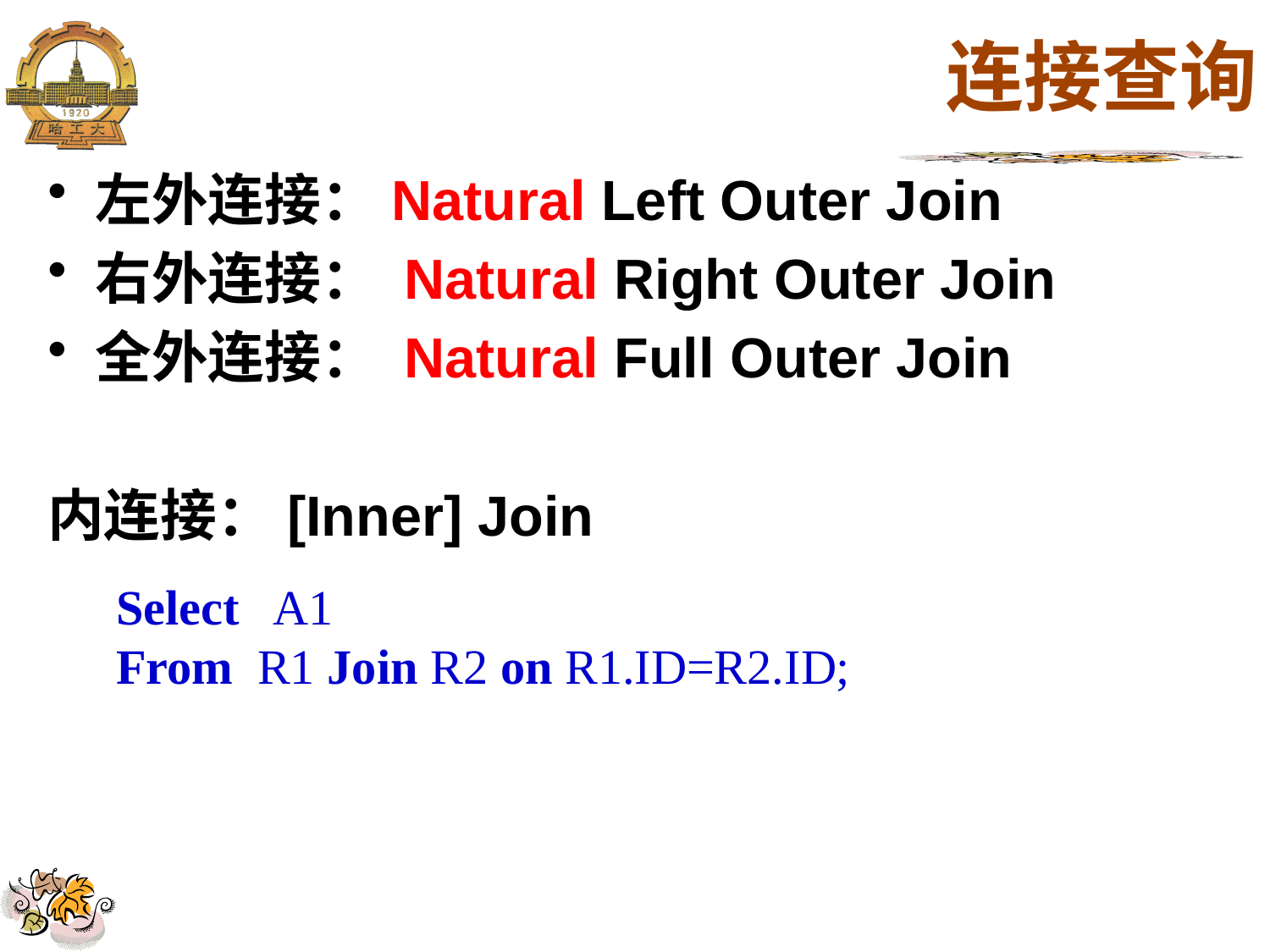

# 连接查询
左外连接：Natural Left Outer Join
右外连接： Natural Right Outer Join
全外连接： Natural Full Outer Join

内连接：[Inner] Join

Select   A1
From  R1 Join R2 on R1.ID=R2.ID;